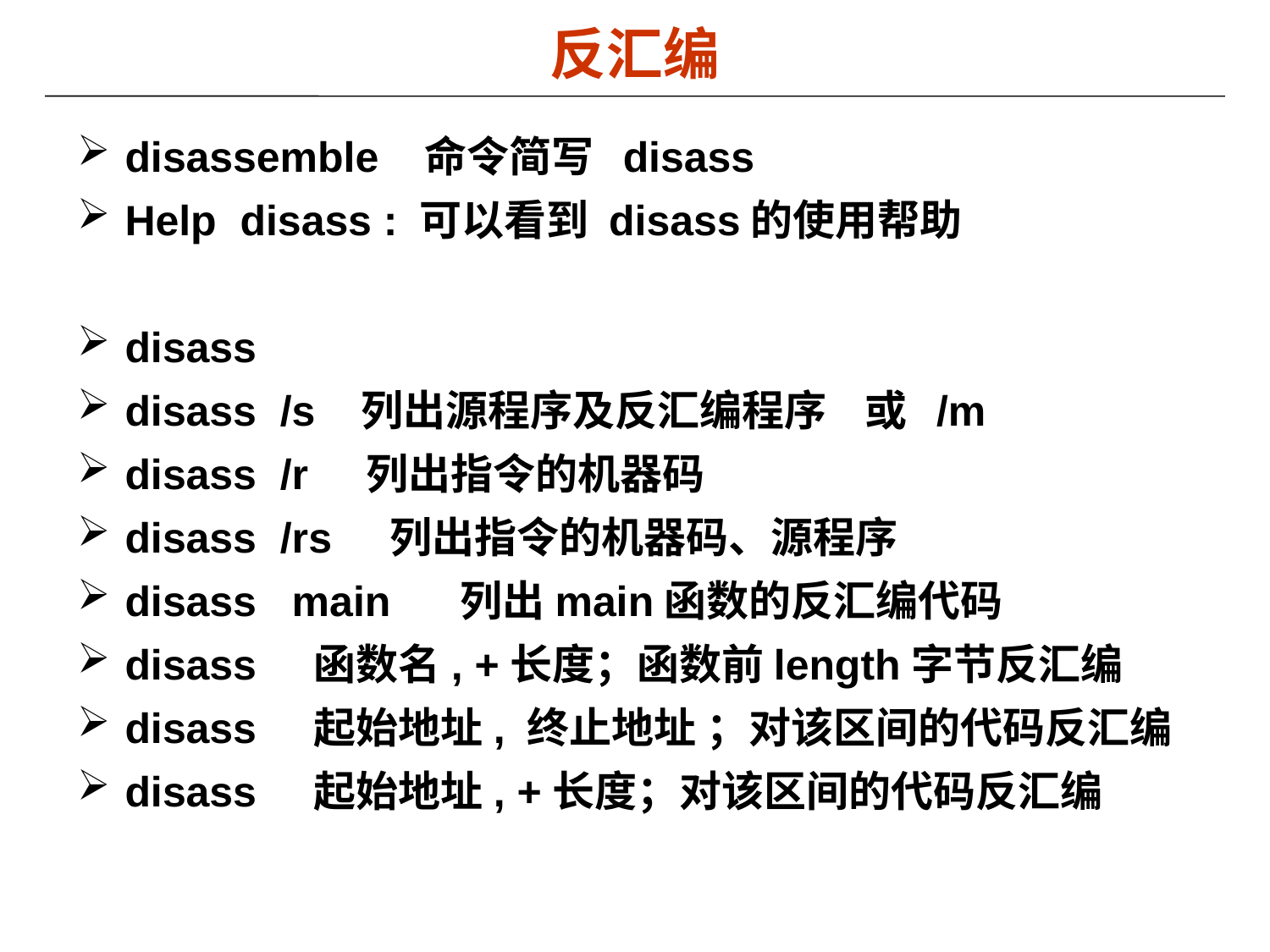

反汇编
disassemble   命令简写  disass
Help  disass : 可以看到 disass的使用帮助

disass
disass  /s   列出源程序及反汇编程序    或  /m
disass  /r    列出指令的机器码
disass  /rs    列出指令的机器码、源程序
disass   main     列出main函数的反汇编代码
disass    函数名, +长度；函数前length字节反汇编
disass    起始地址, 终止地址 ；对该区间的代码反汇编
disass    起始地址, +长度；对该区间的代码反汇编